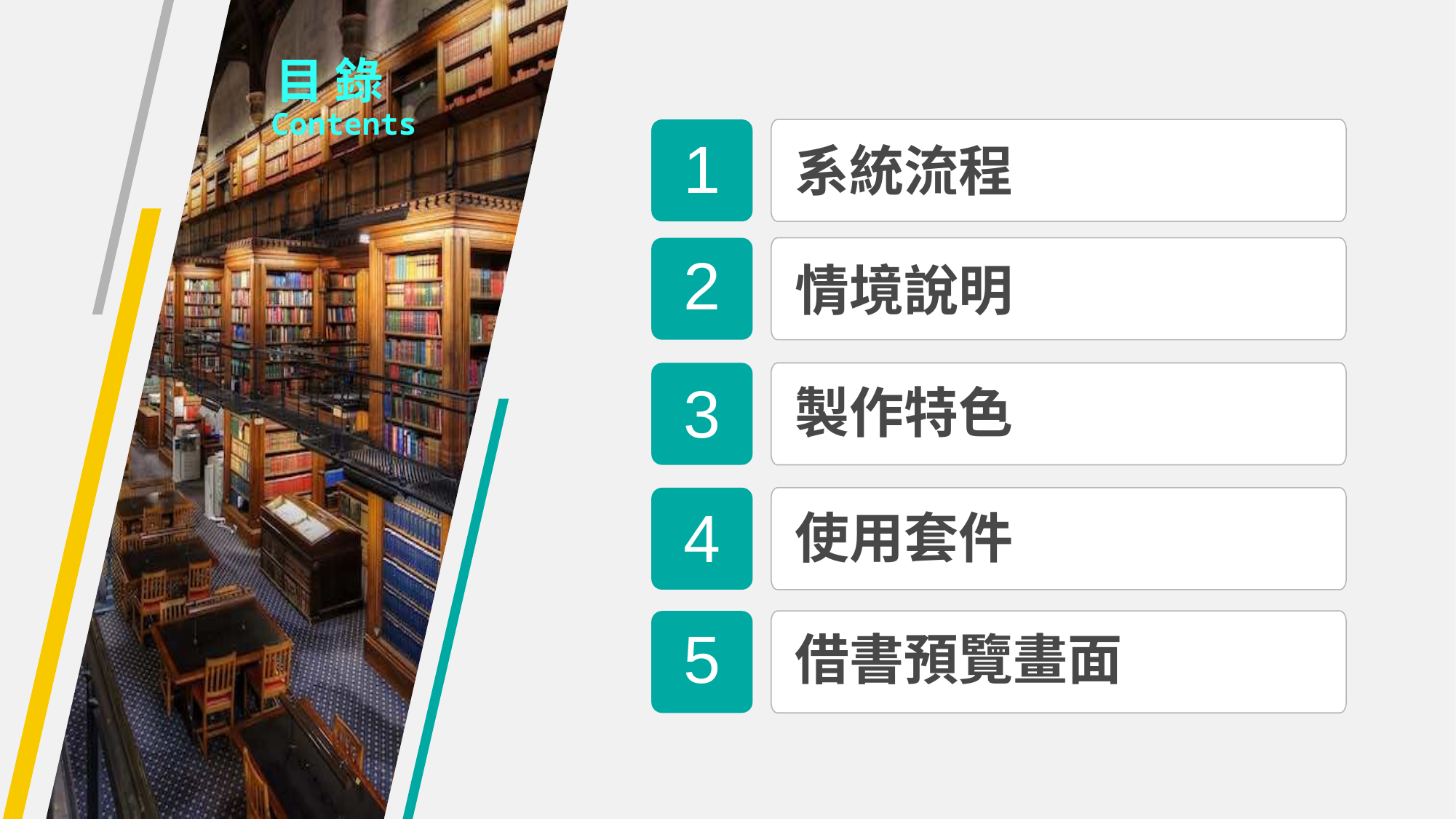

目 錄
Contents

1
系統流程

2

情境說明

3
製作特色

4
使用套件

5
借書預覽畫面